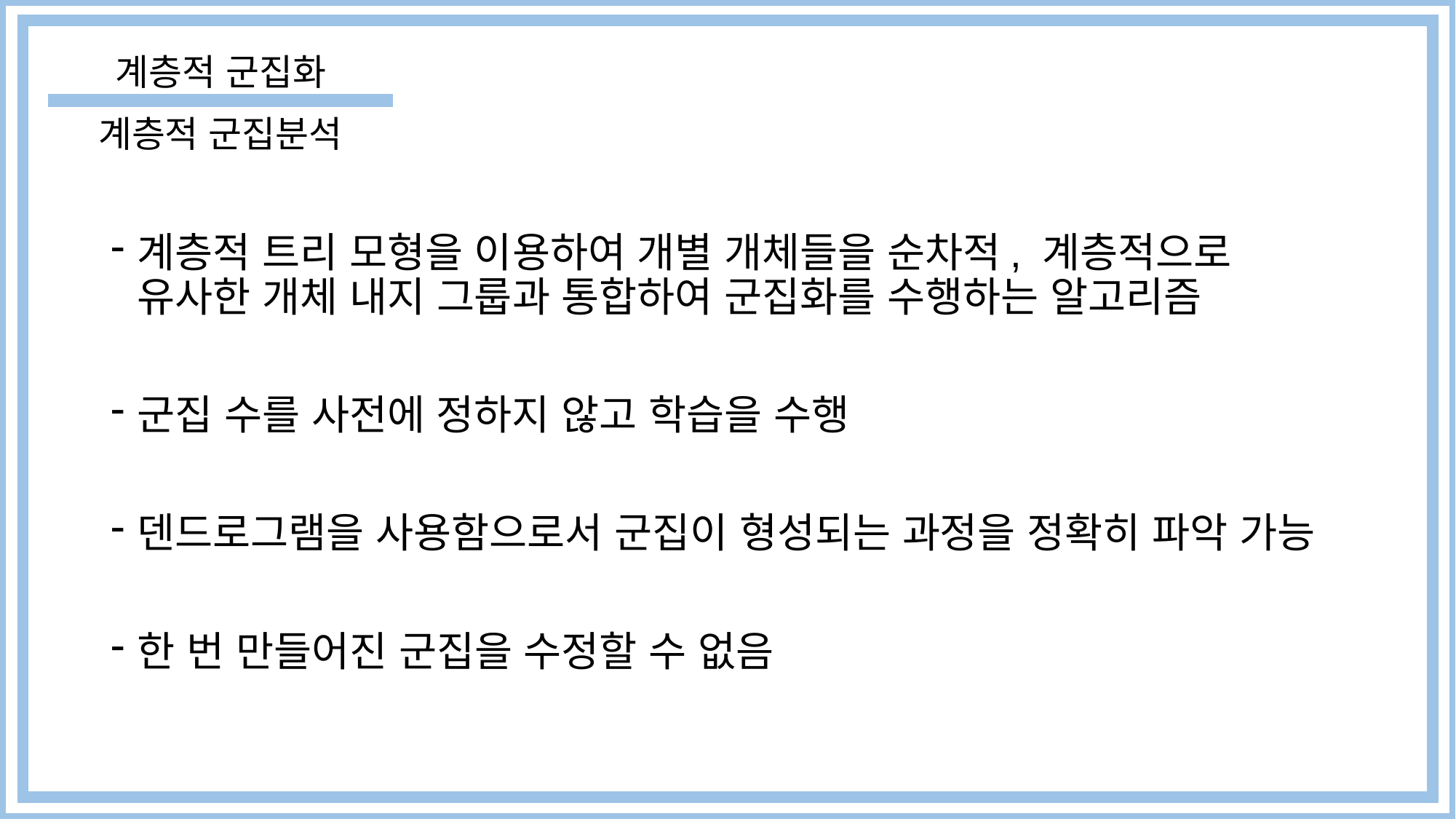

계층적 군집화

계층적 군집분석
계층적 트리 모형을 이용하여 개별 개체들을 순차적, 계층적으로 유사한 개체 내지 그룹과 통합하여 군집화를 수행하는 알고리즘

군집 수를 사전에 정하지 않고 학습을 수행

덴드로그램을 사용함으로서 군집이 형성되는 과정을 정확히 파악 가능

한 번 만들어진 군집을 수정할 수 없음